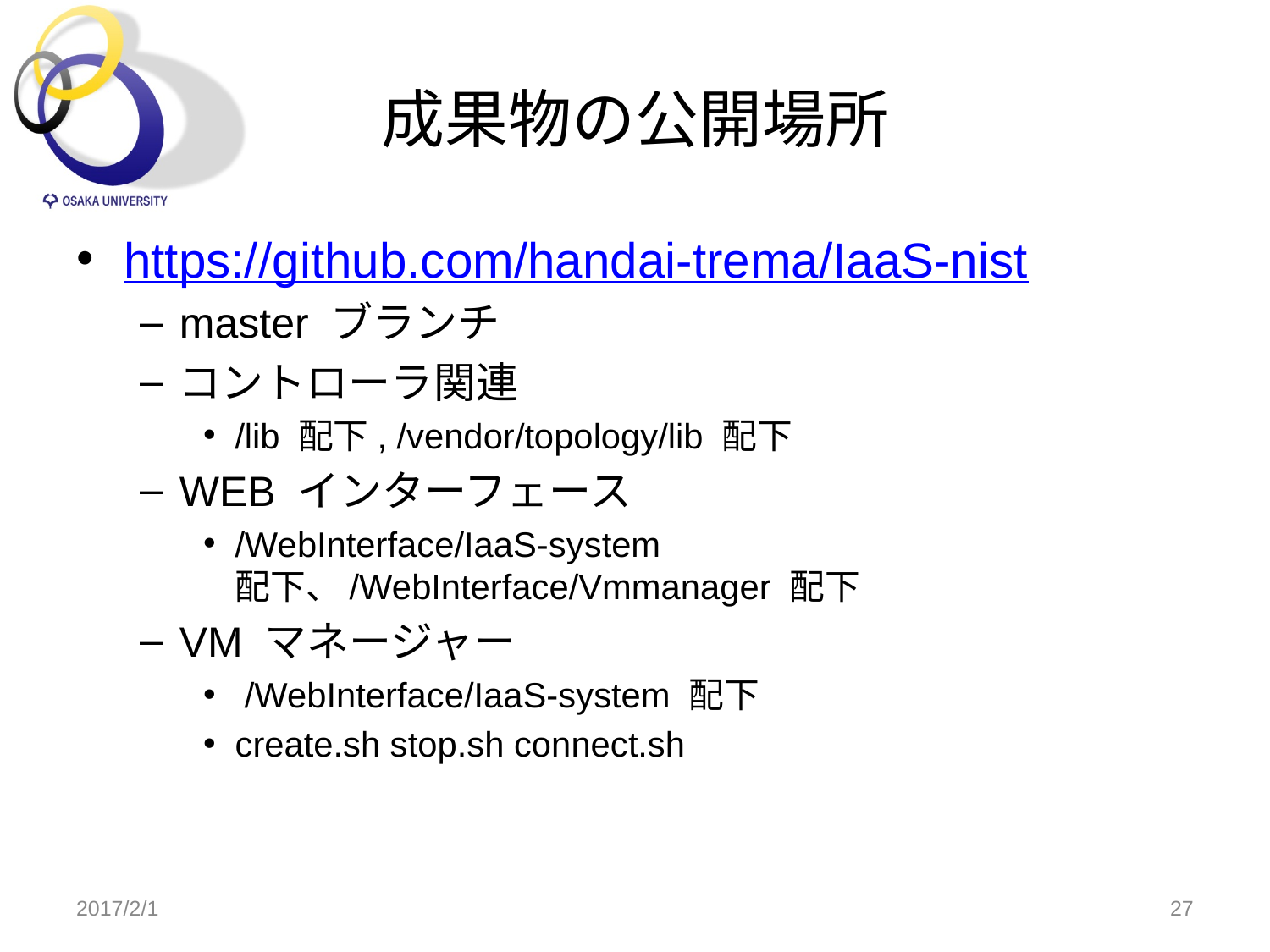

# 成果物の公開場所
https://github.com/handai-trema/IaaS-nist
master ブランチ
コントローラ関連
/lib 配下, /vendor/topology/lib 配下
WEB インターフェース
/WebInterface/IaaS-system 配下、/WebInterface/Vmmanager 配下
VM マネージャー
 /WebInterface/IaaS-system 配下
create.sh stop.sh connect.sh

2017/2/1
27